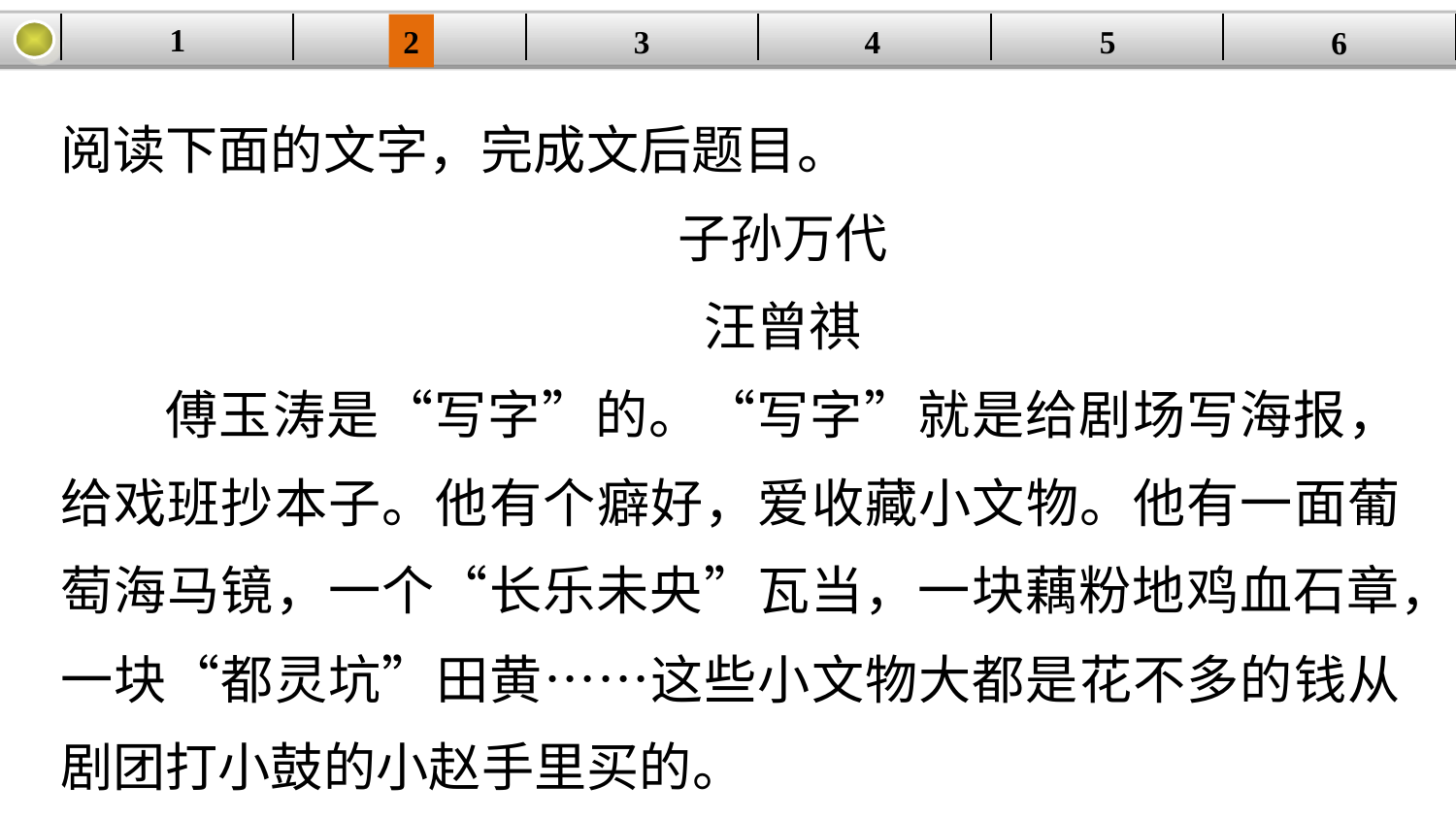

1
|  |  |  |  |  |  |
| --- | --- | --- | --- | --- | --- |
2
3
4
5
6

阅读下面的文字，完成文后题目。
子孙万代
汪曾祺
傅玉涛是“写字”的。“写字”就是给剧场写海报，给戏班抄本子。他有个癖好，爱收藏小文物。他有一面葡萄海马镜，一个“长乐未央”瓦当，一块藕粉地鸡血石章，一块“都灵坑”田黄……这些小文物大都是花不多的钱从剧团打小鼓的小赵手里买的。